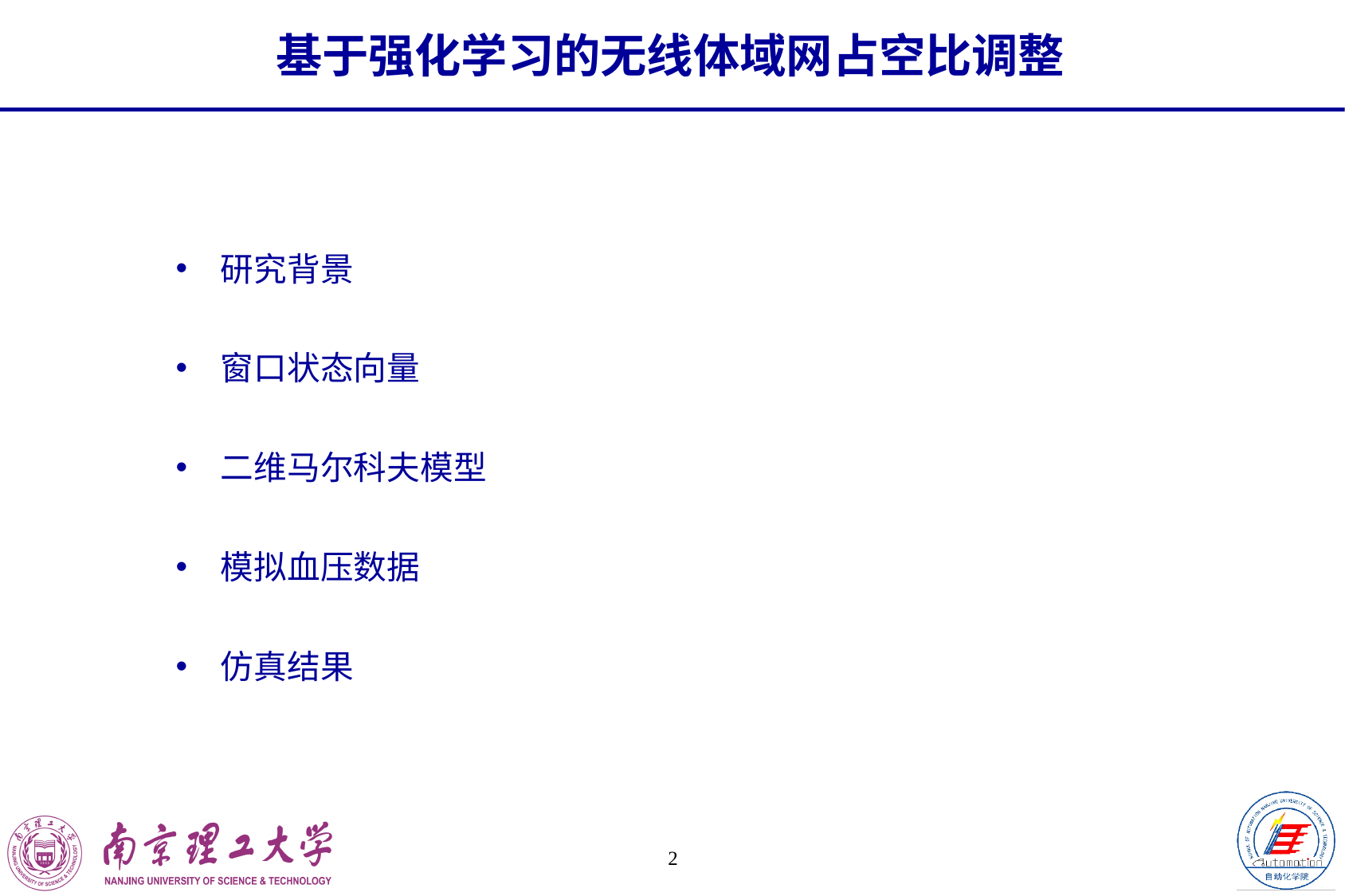

# 基于强化学习的无线体域网占空比调整
研究背景
窗口状态向量
二维马尔科夫模型
模拟血压数据
仿真结果
2